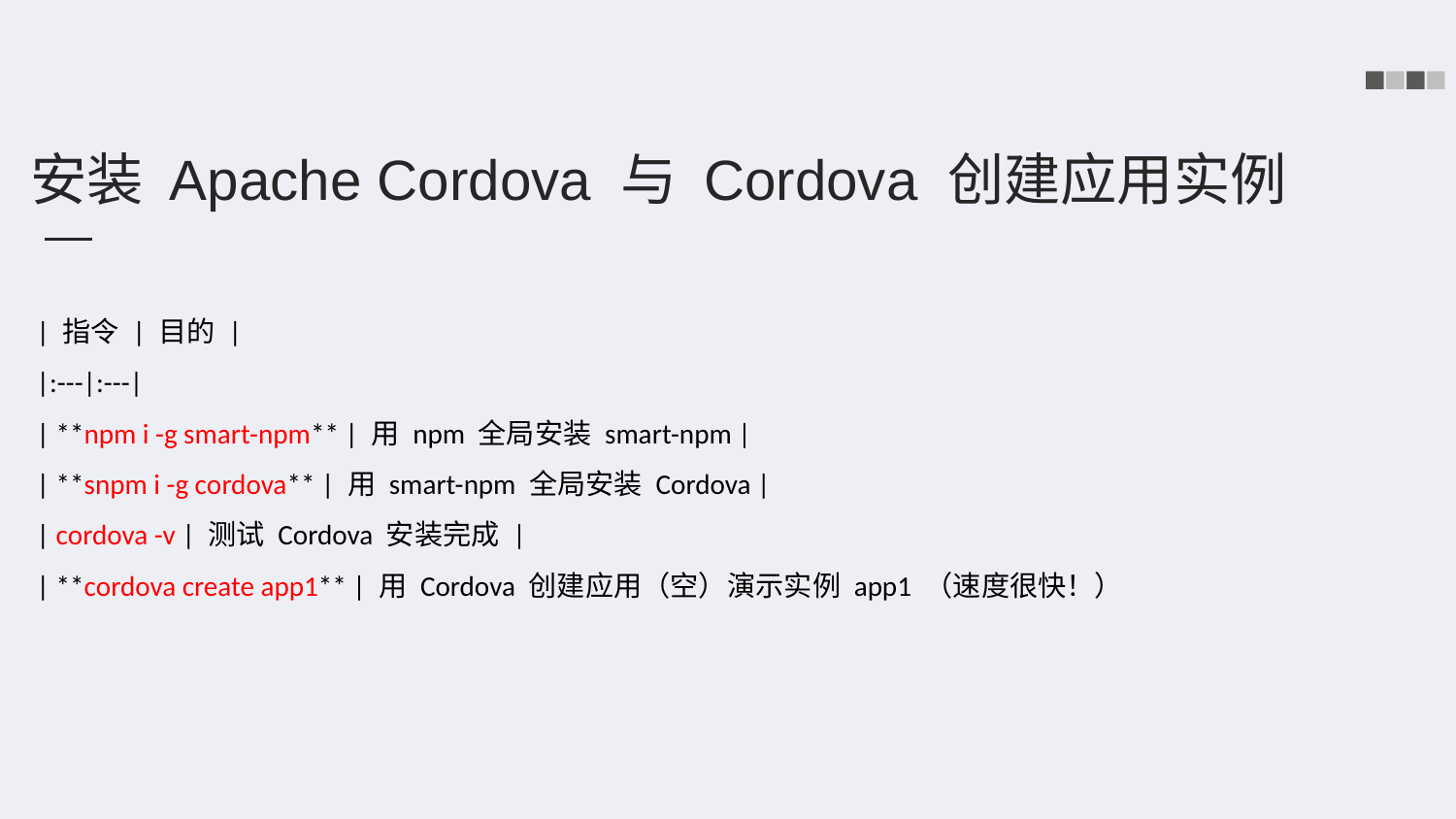

安装 Apache Cordova 与 Cordova 创建应用实例
| 指令 | 目的 |
|:---|:---|
| **npm i -g smart-npm** | 用 npm 全局安装 smart-npm |
| **snpm i -g cordova** | 用 smart-npm 全局安装 Cordova |
| cordova -v | 测试 Cordova 安装完成 |
| **cordova create app1** | 用 Cordova 创建应用（空）演示实例 app1 （速度很快！）